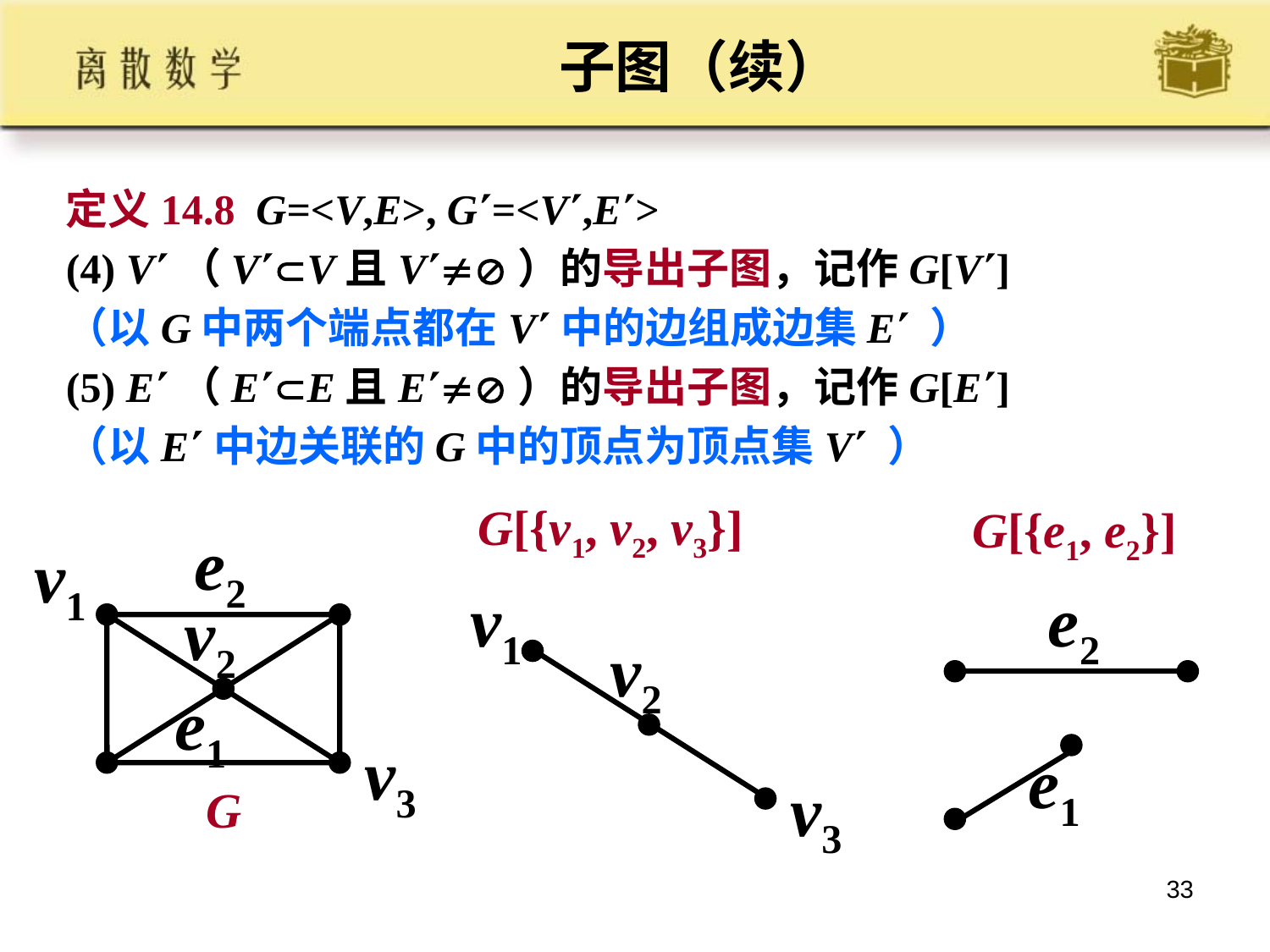

# 子图（续）
定义14.8  G=<V,E>, G′=<V′,E′>
(4) V′（V′⊂V且V′≠∅）的导出子图，记作G[V′]
（以G中两个端点都在V′中的边组成边集E′ ）
(5) E′（E′⊂E且E′≠∅）的导出子图，记作G[E′]
（以E′中边关联的G中的顶点为顶点集V′ ）

G[{v1, v2, v3}]
G[{e1, e2}]
e2
v1
v2

v3
e1
v1
v2

v3

e2

e1

G
33